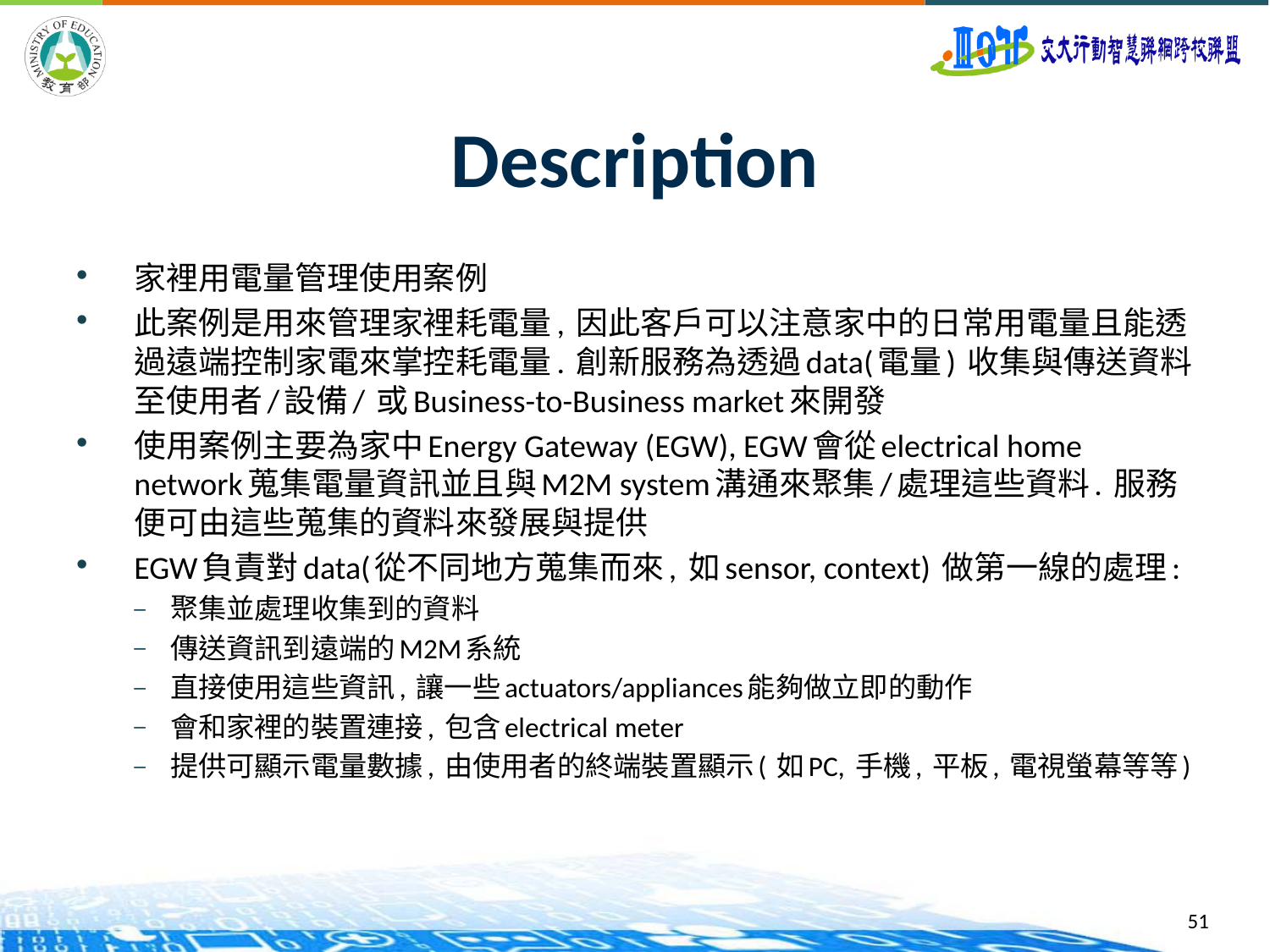

# Description
家裡用電量管理使用案例
此案例是用來管理家裡耗電量, 因此客戶可以注意家中的日常用電量且能透過遠端控制家電來掌控耗電量. 創新服務為透過data(電量) 收集與傳送資料至使用者/設備/ 或Business-to-Business market來開發
使用案例主要為家中Energy Gateway (EGW), EGW會從electrical home network蒐集電量資訊並且與M2M system溝通來聚集/處理這些資料. 服務便可由這些蒐集的資料來發展與提供
EGW負責對data(從不同地方蒐集而來, 如sensor, context) 做第一線的處理:
聚集並處理收集到的資料
傳送資訊到遠端的M2M系統
直接使用這些資訊, 讓一些actuators/appliances能夠做立即的動作
會和家裡的裝置連接, 包含electrical meter
提供可顯示電量數據, 由使用者的終端裝置顯示( 如PC, 手機, 平板, 電視螢幕等等)
51